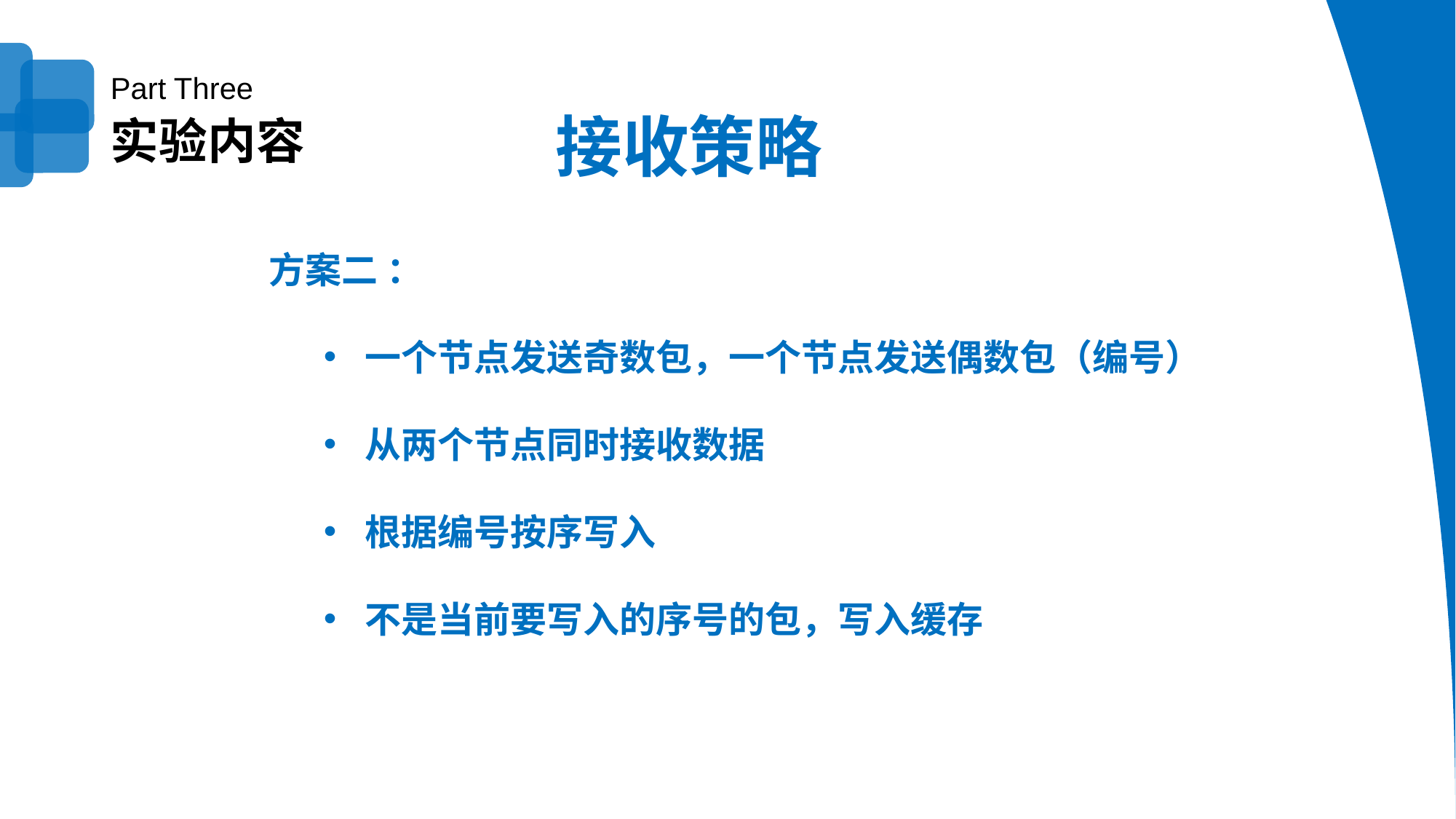

Part Three
接收策略
实验内容
方案二 ：

一个节点发送奇数包，一个节点发送偶数包（编号）

从两个节点同时接收数据

根据编号按序写入

不是当前要写入的序号的包，写入缓存